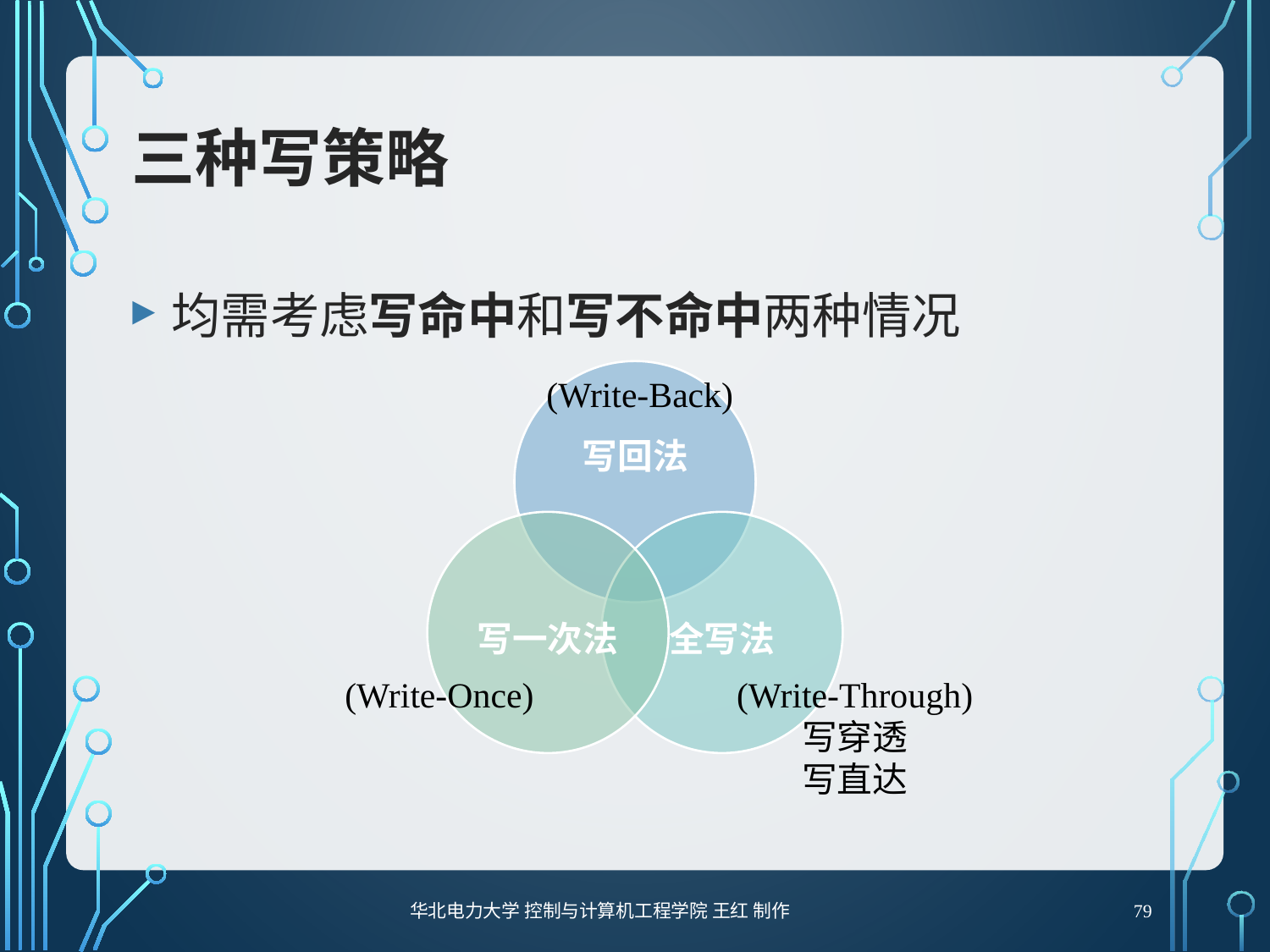

# 三种写策略
均需考虑写命中和写不命中两种情况
写回法
全写法
写一次法
(Write-Back)
(Write-Once)
(Write-Through)
写穿透
写直达
79
华北电力大学 控制与计算机工程学院 王红 制作